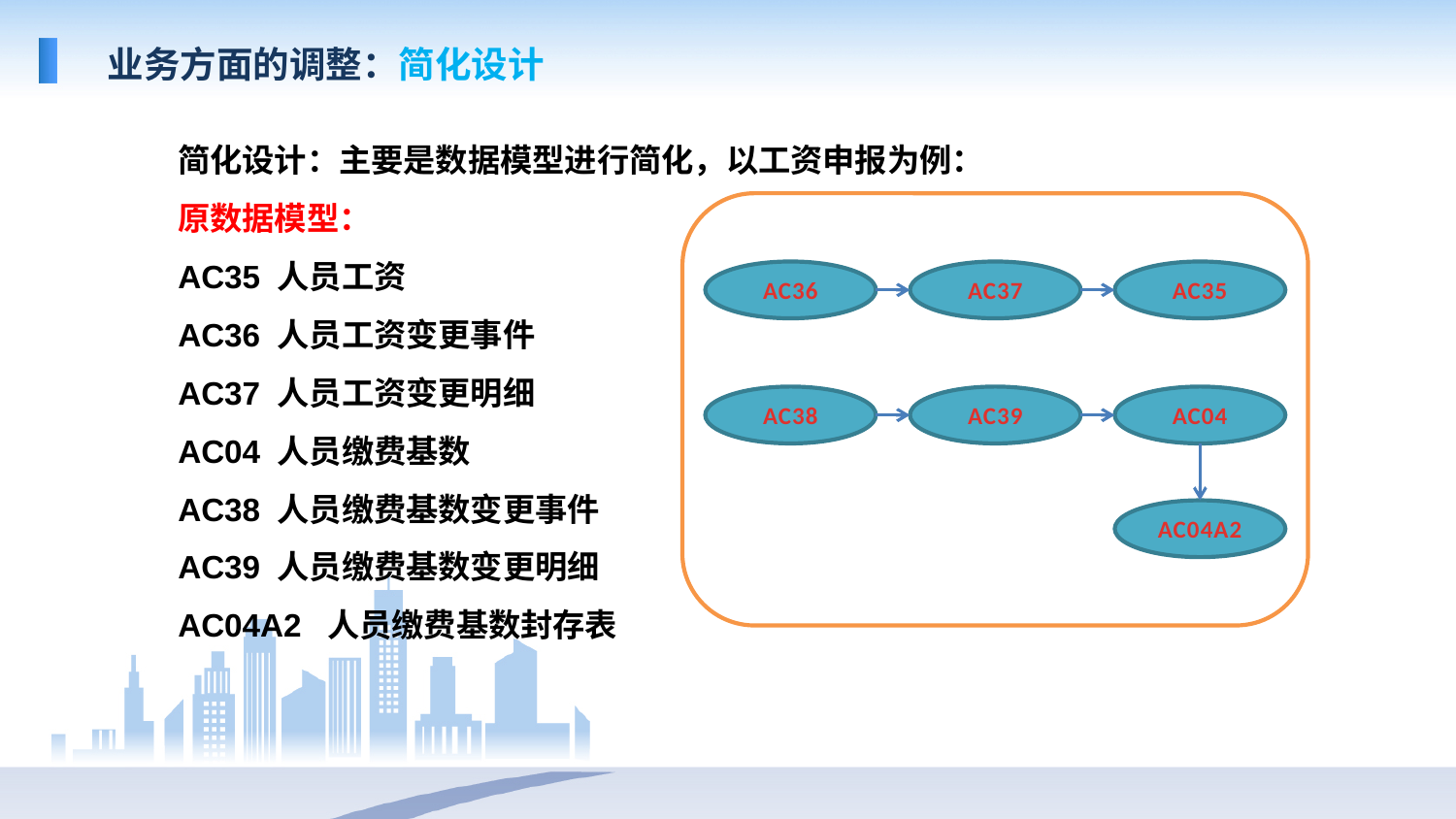

业务方面的调整：简化设计
简化设计：主要是数据模型进行简化，以工资申报为例：
原数据模型：
AC35 人员工资
AC36 人员工资变更事件
AC37 人员工资变更明细
AC04 人员缴费基数
AC38 人员缴费基数变更事件
AC39 人员缴费基数变更明细
AC04A2  人员缴费基数封存表

AC36
AC37
AC35
AC38
AC39
AC04
AC04A2